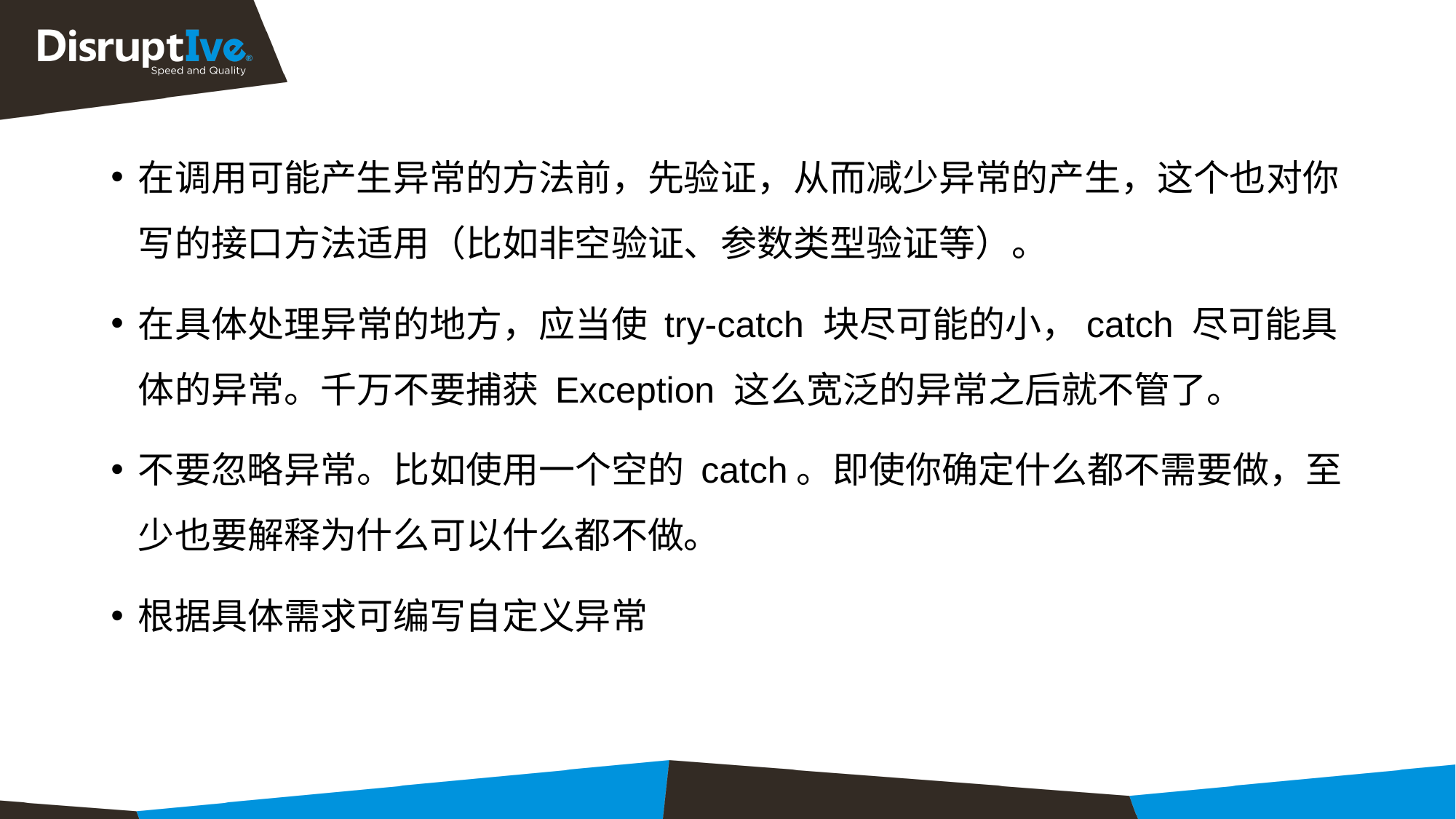

在调用可能产生异常的方法前，先验证，从而减少异常的产生，这个也对你写的接口方法适用（比如非空验证、参数类型验证等）。
在具体处理异常的地方，应当使 try-catch 块尽可能的小，catch 尽可能具体的异常。千万不要捕获 Exception 这么宽泛的异常之后就不管了。
不要忽略异常。比如使用一个空的 catch。即使你确定什么都不需要做，至少也要解释为什么可以什么都不做。
根据具体需求可编写自定义异常